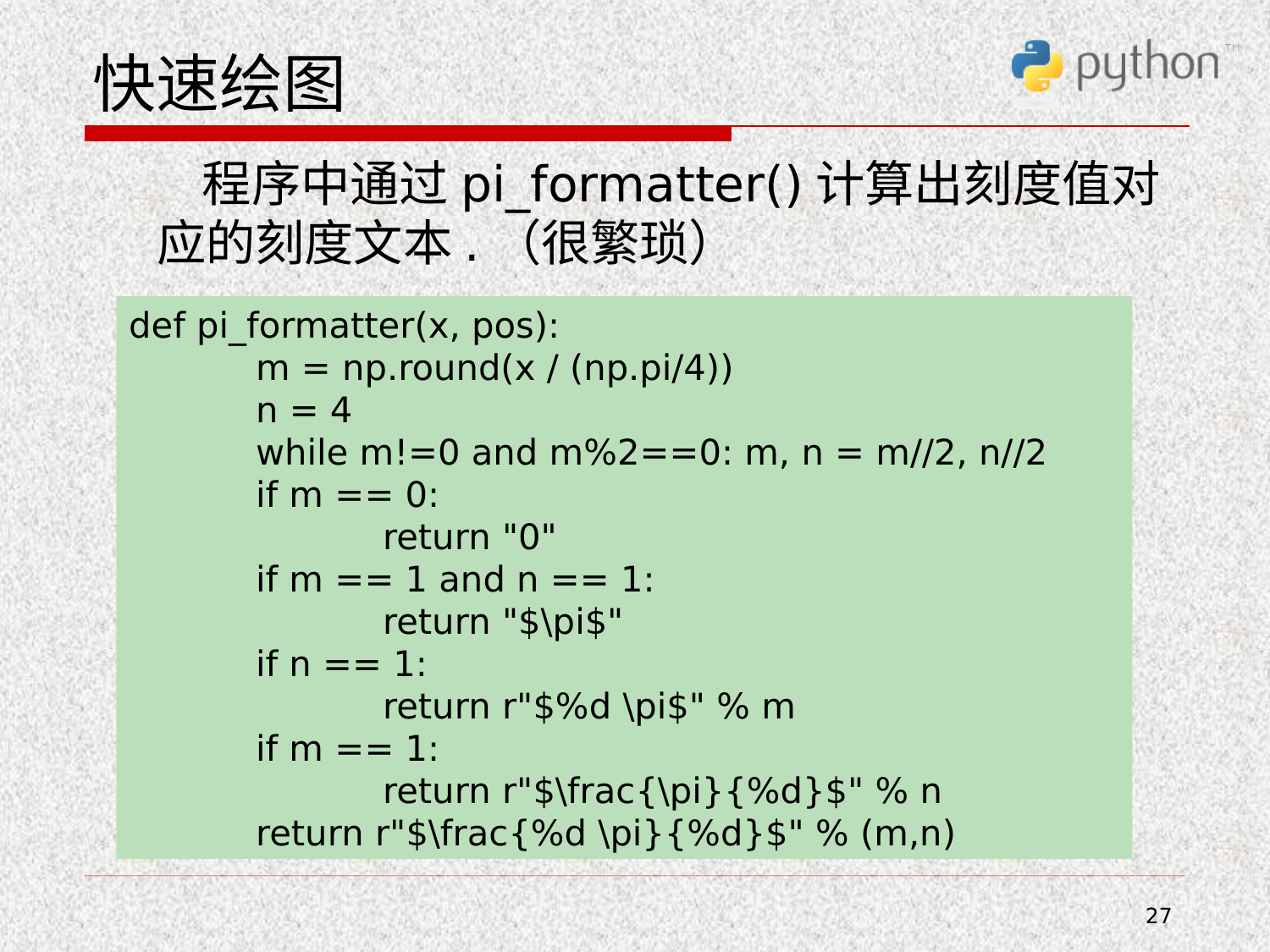

# 快速绘图
         程序中通过pi_formatter()计算出刻度值对应的刻度文本.（很繁琐）
def pi_formatter(x, pos):
	m = np.round(x / (np.pi/4))
	n = 4
	while m!=0 and m%2==0: m, n = m//2, n//2
	if m == 0:
		return "0"
	if m == 1 and n == 1:
		return "$\pi$"
	if n == 1:
		return r"$%d \pi$" % m
	if m == 1:
		return r"$\frac{\pi}{%d}$" % n
	return r"$\frac{%d \pi}{%d}$" % (m,n)
27